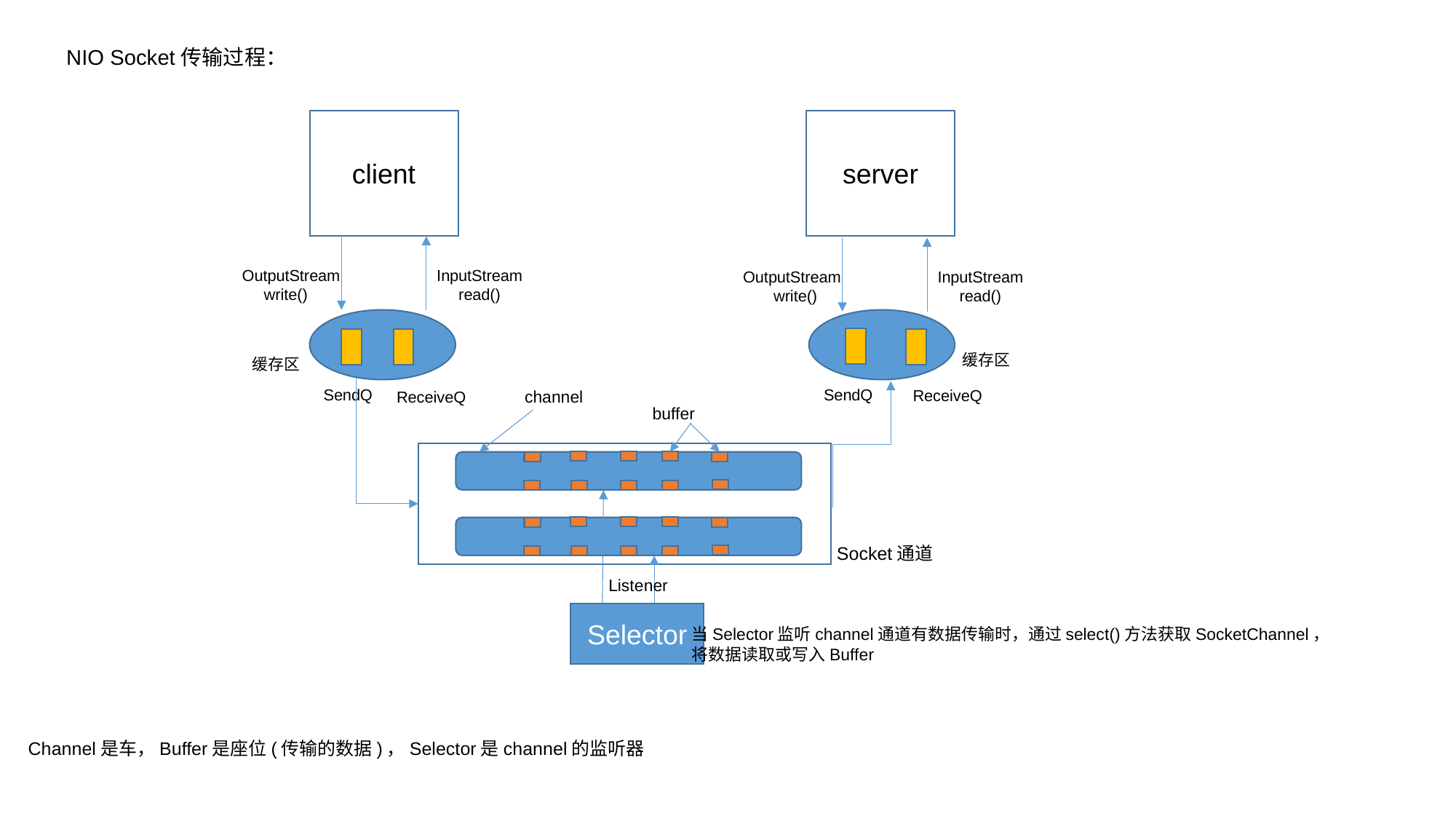

NIO Socket传输过程：

client
server
OutputStream
     write()
InputStream
     read()
OutputStream
       write()
InputStream
     read()

缓存区
缓存区
SendQ
SendQ
ReceiveQ
channel
ReceiveQ
buffer

Socket通道

Listener
Selector
当Selector监听channel通道有数据传输时，通过select()方法获取SocketChannel，
将数据读取或写入Buffer
Channel是车，Buffer是座位(传输的数据)，Selector是channel的监听器